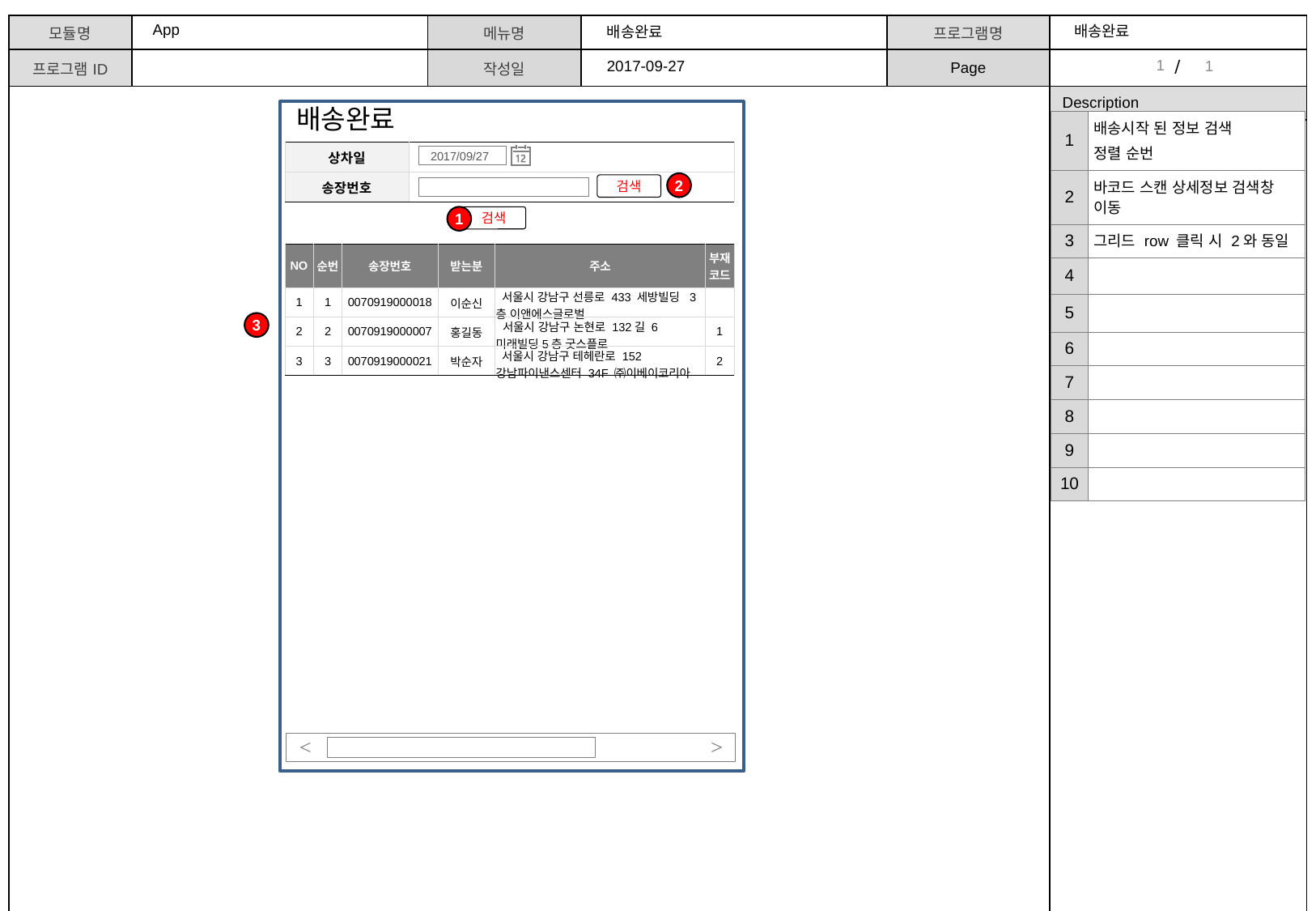

App
배송완료
배송완료
1
1
2017-09-27
배송완료

| 1 | 배송시작 된 정보 검색 정렬 순번 |
| --- | --- |
| 2 | 바코드 스캔 상세정보 검색창 이동 |
| 3 | 그리드 row 클릭 시 2와 동일 |
| 4 |  |
| 5 |  |
| 6 |  |
| 7 |  |
| 8 |  |
| 9 |  |
| 10 |  |
| 상차일 |  |
| --- | --- |
| 송장번호 |  |

2017/09/27
2
검색

1
검색
| NO | 순번 | 송장번호 | 받는분 | 주소 | 부재코드 |
| --- | --- | --- | --- | --- | --- |
| 1 | 1 | 0070919000018 | 이순신 | 서울시 강남구 선릉로 433 세방빌딩 3층 이앤에스글로벌 |  |
| 2 | 2 | 0070919000007 | 홍길동 | 서울시 강남구 논현로 132길 6 미래빌딩5층 굿스플로 | 1 |
| 3 | 3 | 0070919000021 | 박순자 | 서울시 강남구 테헤란로 152 강남파이낸스센터 34F ㈜이베이코리아 | 2 |
3